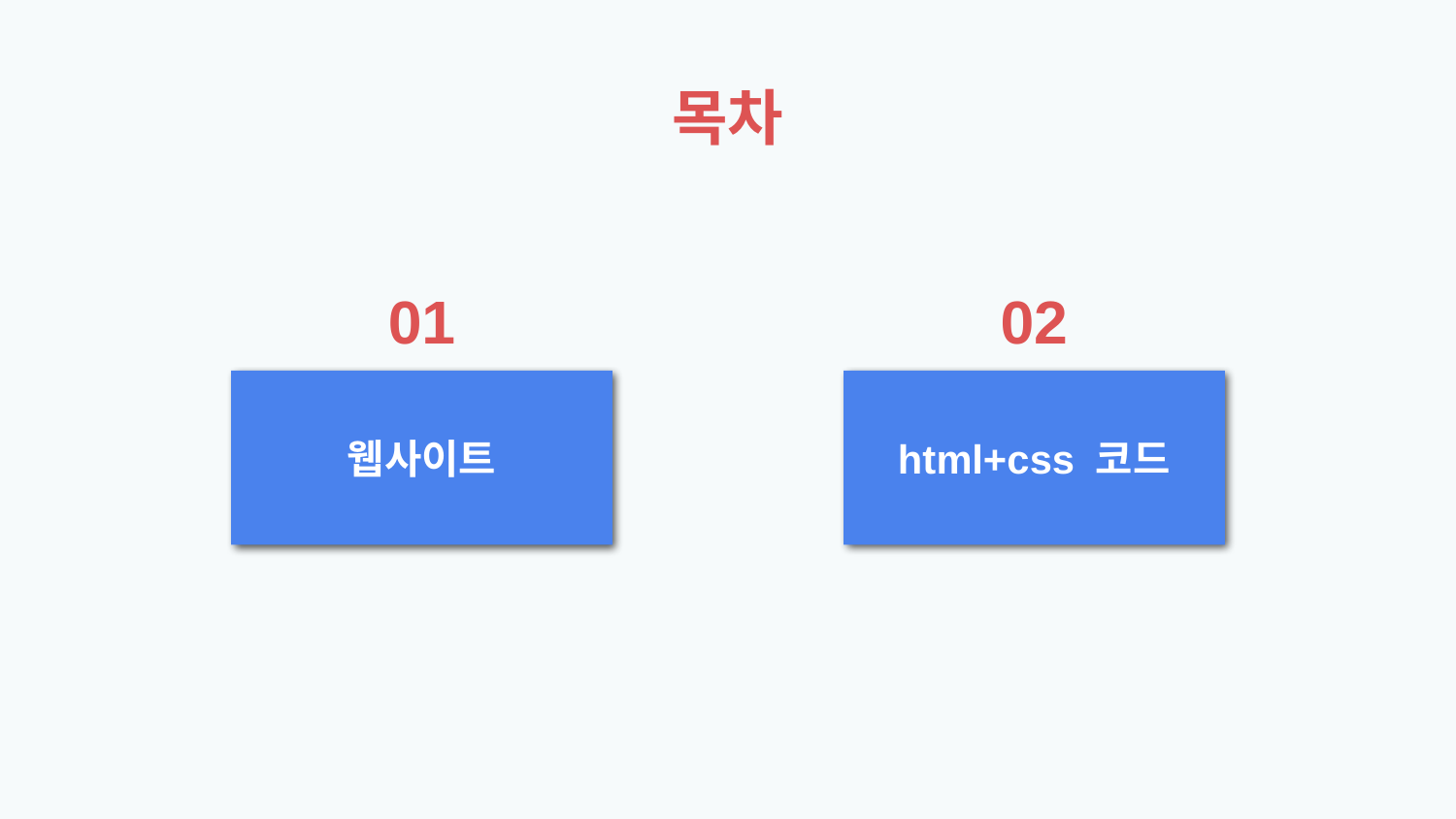

# 목차
01
02
웹사이트
html+css 코드